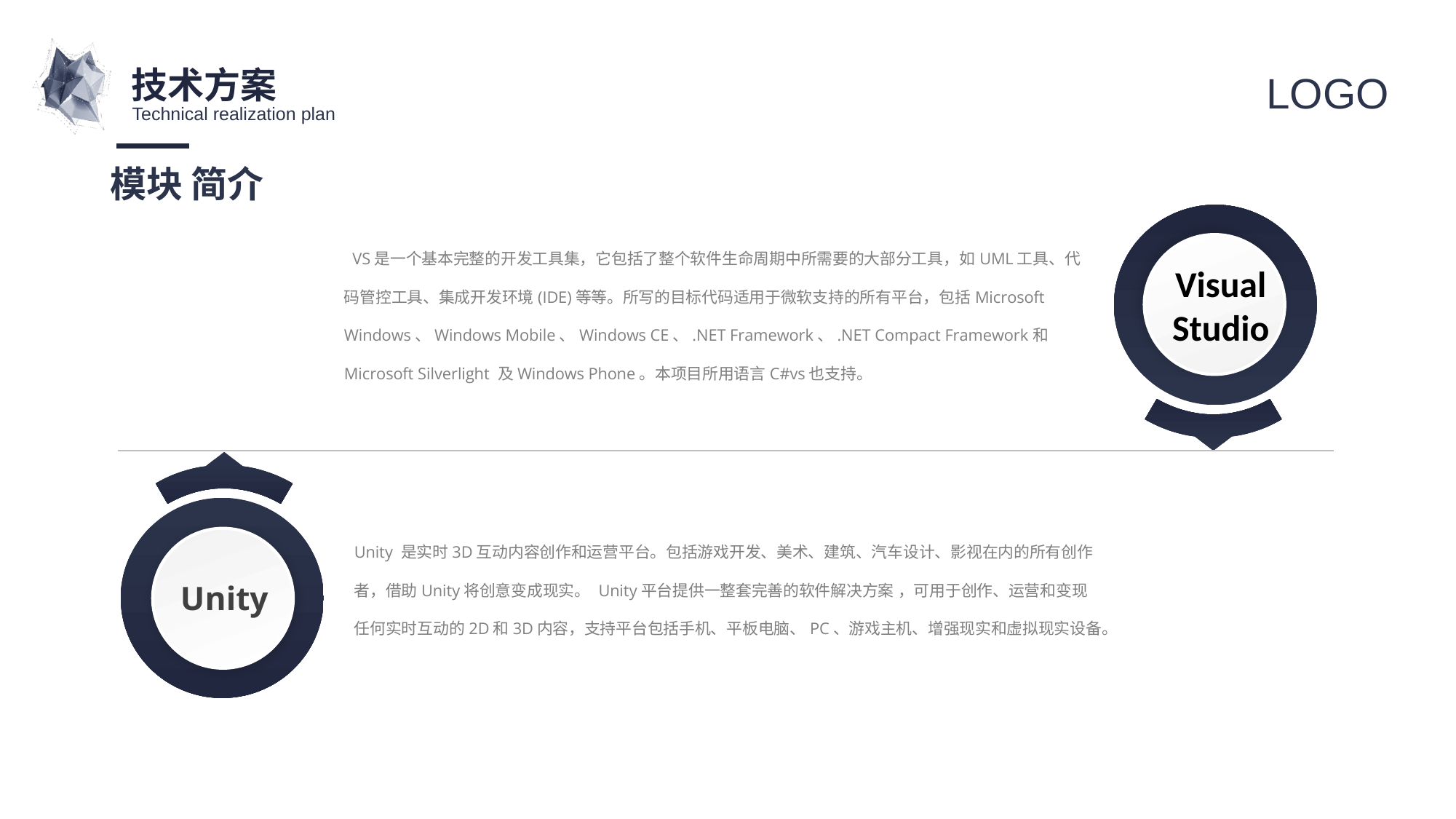

技术方案
Technical realization plan
模块 简介

  VS是一个基本完整的开发工具集，它包括了整个软件生命周期中所需要的大部分工具，如UML工具、代码管控工具、集成开发环境(IDE)等等。所写的目标代码适用于微软支持的所有平台，包括Microsoft Windows、Windows Mobile、Windows CE、.NET Framework、.NET Compact Framework和Microsoft Silverlight 及Windows Phone。本项目所用语言C#vs也支持。

Visual
Studio

Unity 是实时3D互动内容创作和运营平台。包括游戏开发、美术、建筑、汽车设计、影视在内的所有创作者，借助Unity将创意变成现实。 Unity平台提供一整套完善的软件解决方案 ，可用于创作、运营和变现任何实时互动的2D和3D内容，支持平台包括手机、平板电脑、PC、游戏主机、增强现实和虚拟现实设备。

Unity